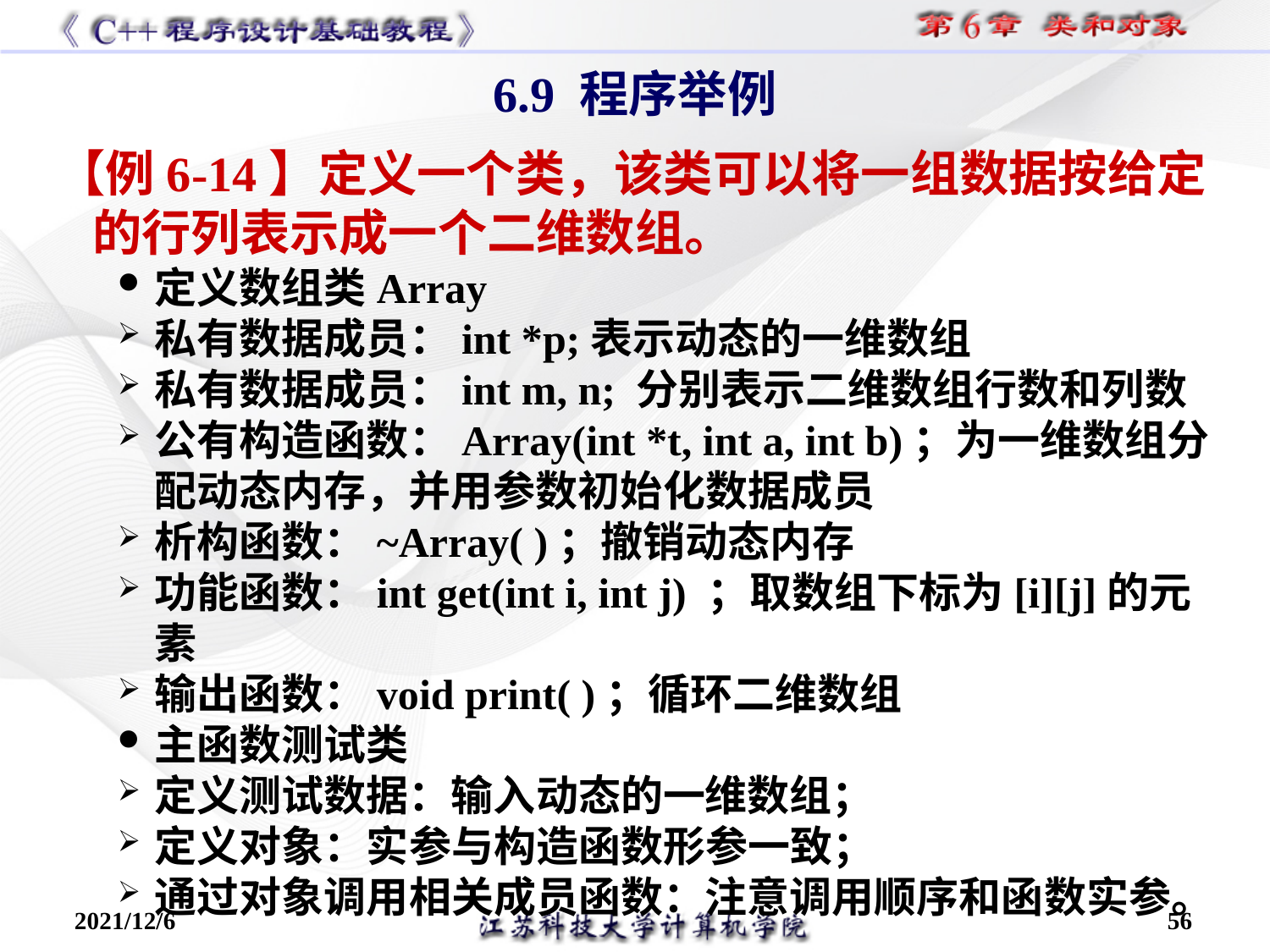

6.9 程序举例
【例6-14】定义一个类，该类可以将一组数据按给定的行列表示成一个二维数组。
定义数组类Array
私有数据成员：int *p;表示动态的一维数组
私有数据成员：int m, n; 分别表示二维数组行数和列数
公有构造函数：Array(int *t, int a, int b)；为一维数组分配动态内存，并用参数初始化数据成员
析构函数：~Array( )；撤销动态内存
功能函数：int get(int i, int j) ；取数组下标为[i][j]的元素
输出函数：void print( )；循环二维数组
主函数测试类
定义测试数据：输入动态的一维数组；
定义对象：实参与构造函数形参一致；
通过对象调用相关成员函数：注意调用顺序和函数实参。